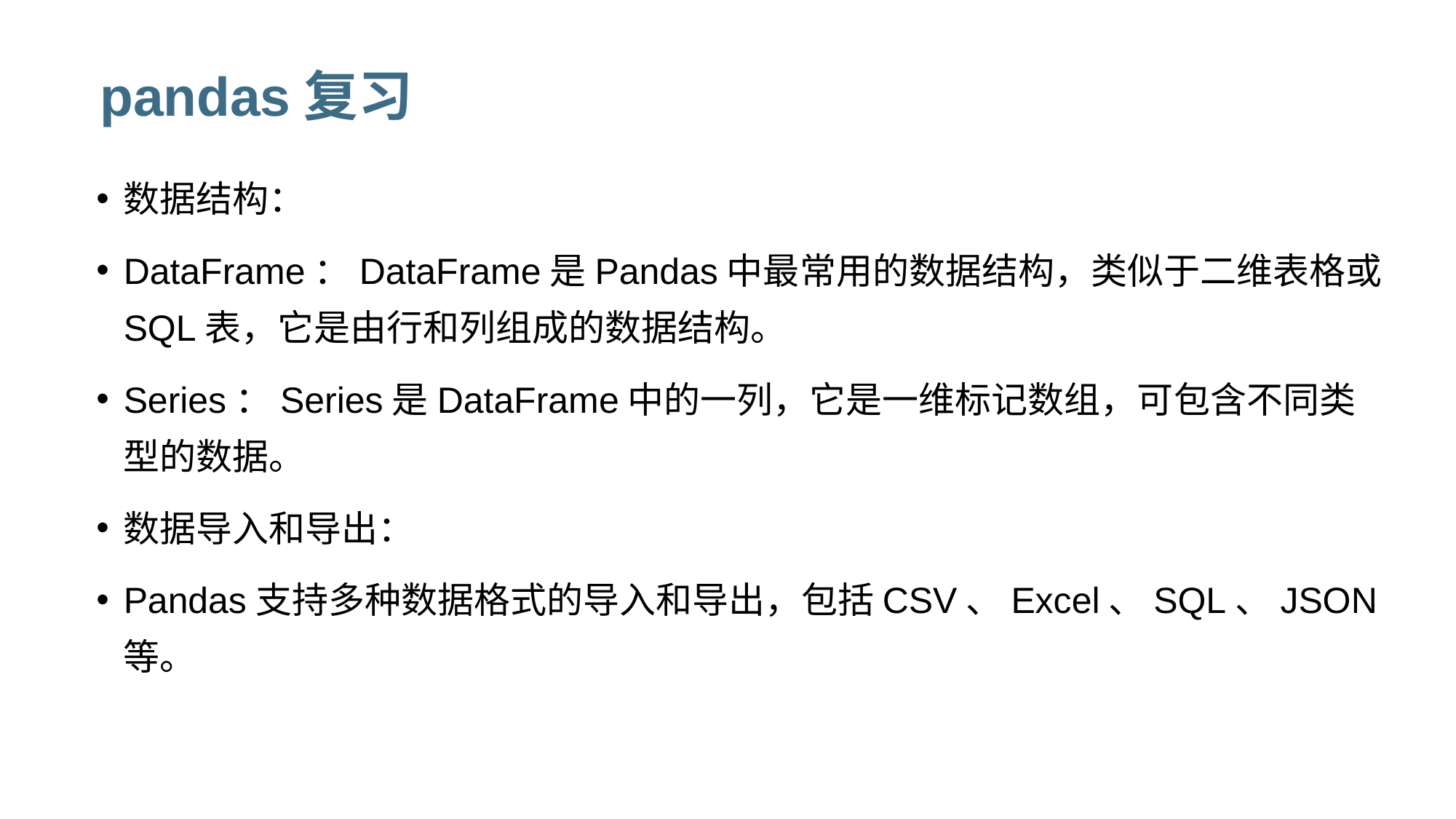

# pandas复习
数据结构：
DataFrame：DataFrame是Pandas中最常用的数据结构，类似于二维表格或SQL表，它是由行和列组成的数据结构。
Series：Series是DataFrame中的一列，它是一维标记数组，可包含不同类型的数据。
数据导入和导出：
Pandas支持多种数据格式的导入和导出，包括CSV、Excel、SQL、JSON等。